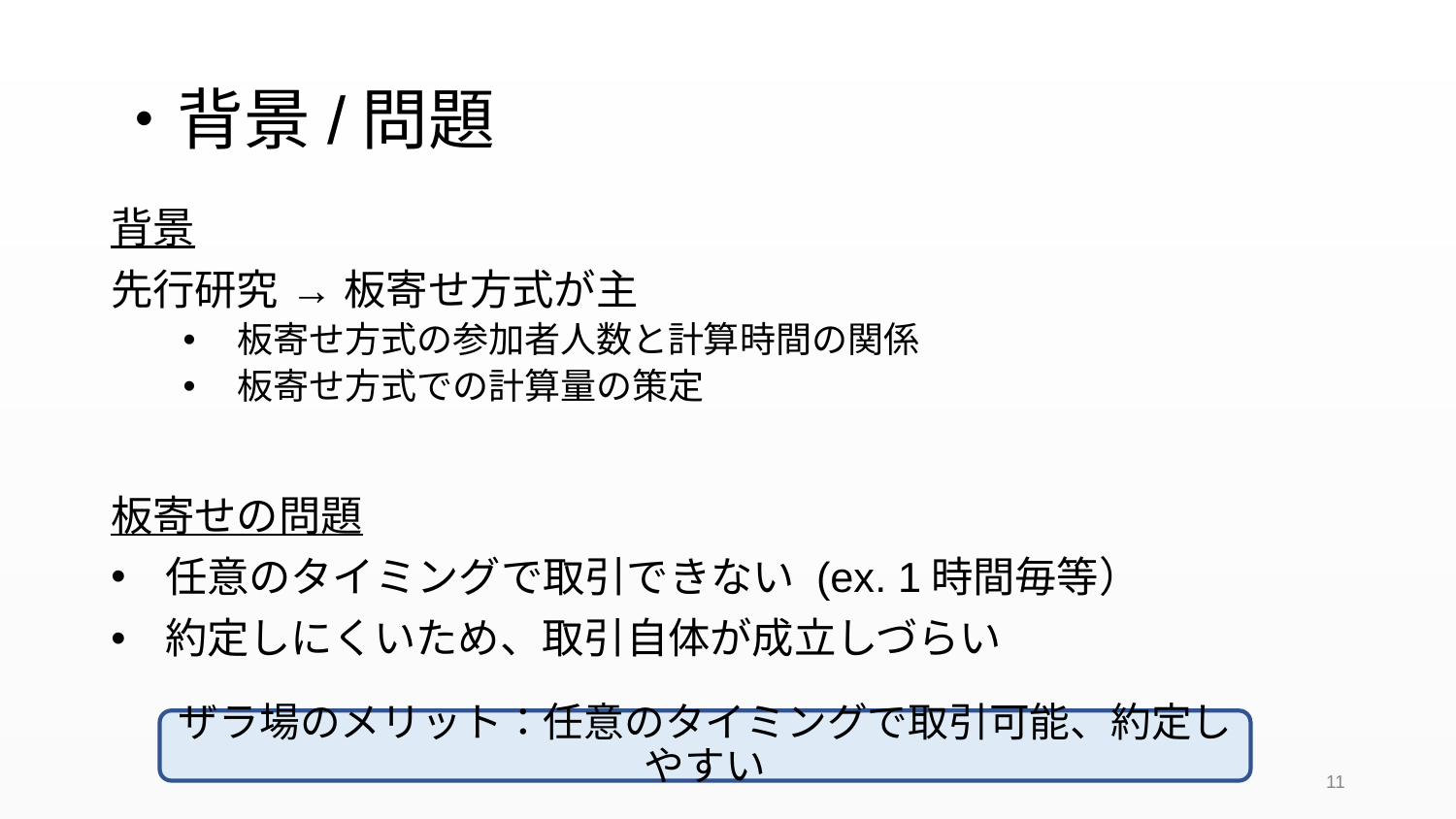

# ・背景/問題
背景
先行研究 → 板寄せ方式が主
板寄せ方式の参加者人数と計算時間の関係
板寄せ方式での計算量の策定

板寄せの問題
任意のタイミングで取引できない (ex. 1時間毎等）
約定しにくいため、取引自体が成立しづらい
ザラ場のメリット：任意のタイミングで取引可能、約定しやすい
11